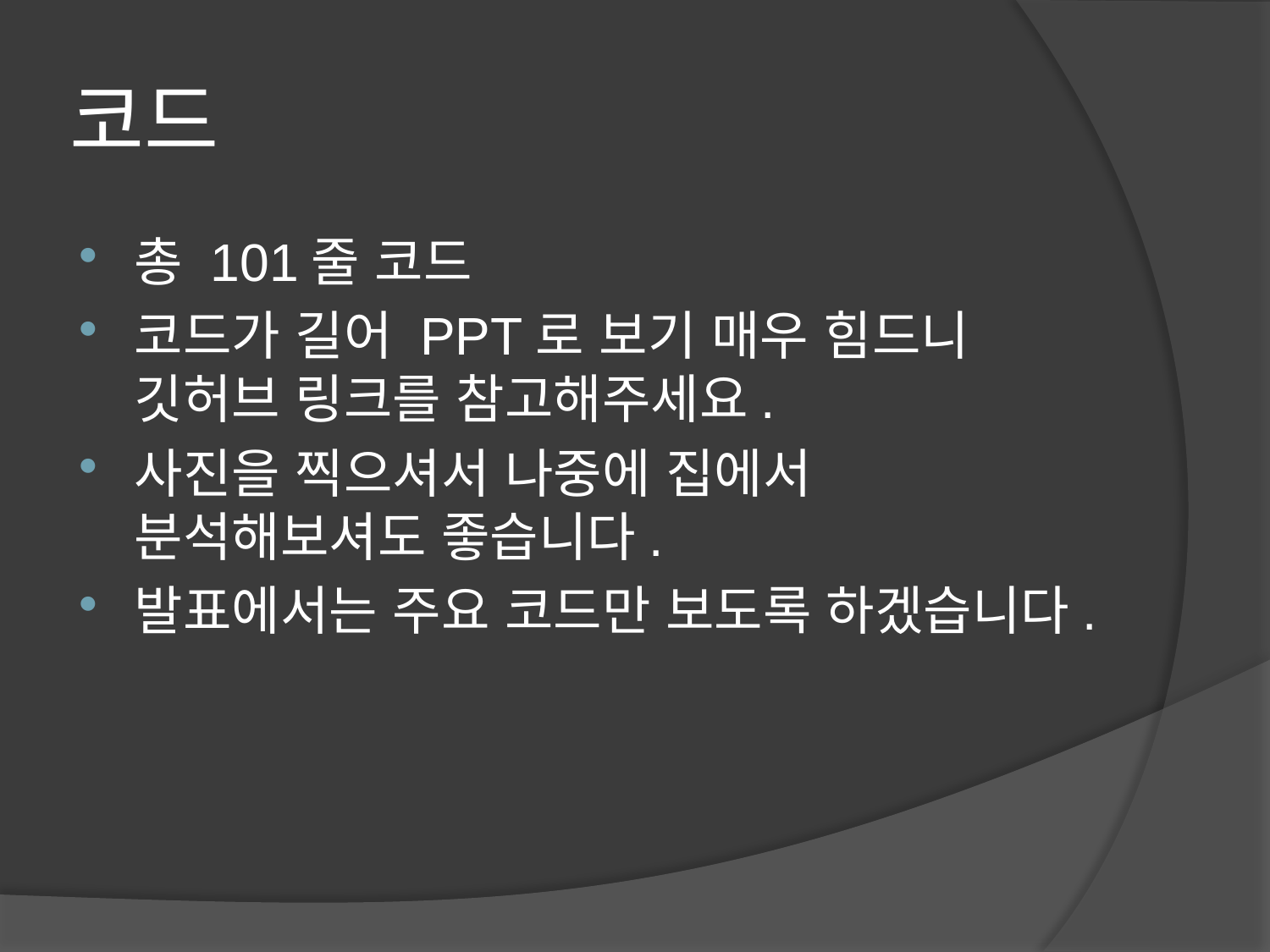

# 코드
총 101줄 코드
코드가 길어 PPT로 보기 매우 힘드니 깃허브 링크를 참고해주세요.
사진을 찍으셔서 나중에 집에서 분석해보셔도 좋습니다.
발표에서는 주요 코드만 보도록 하겠습니다.